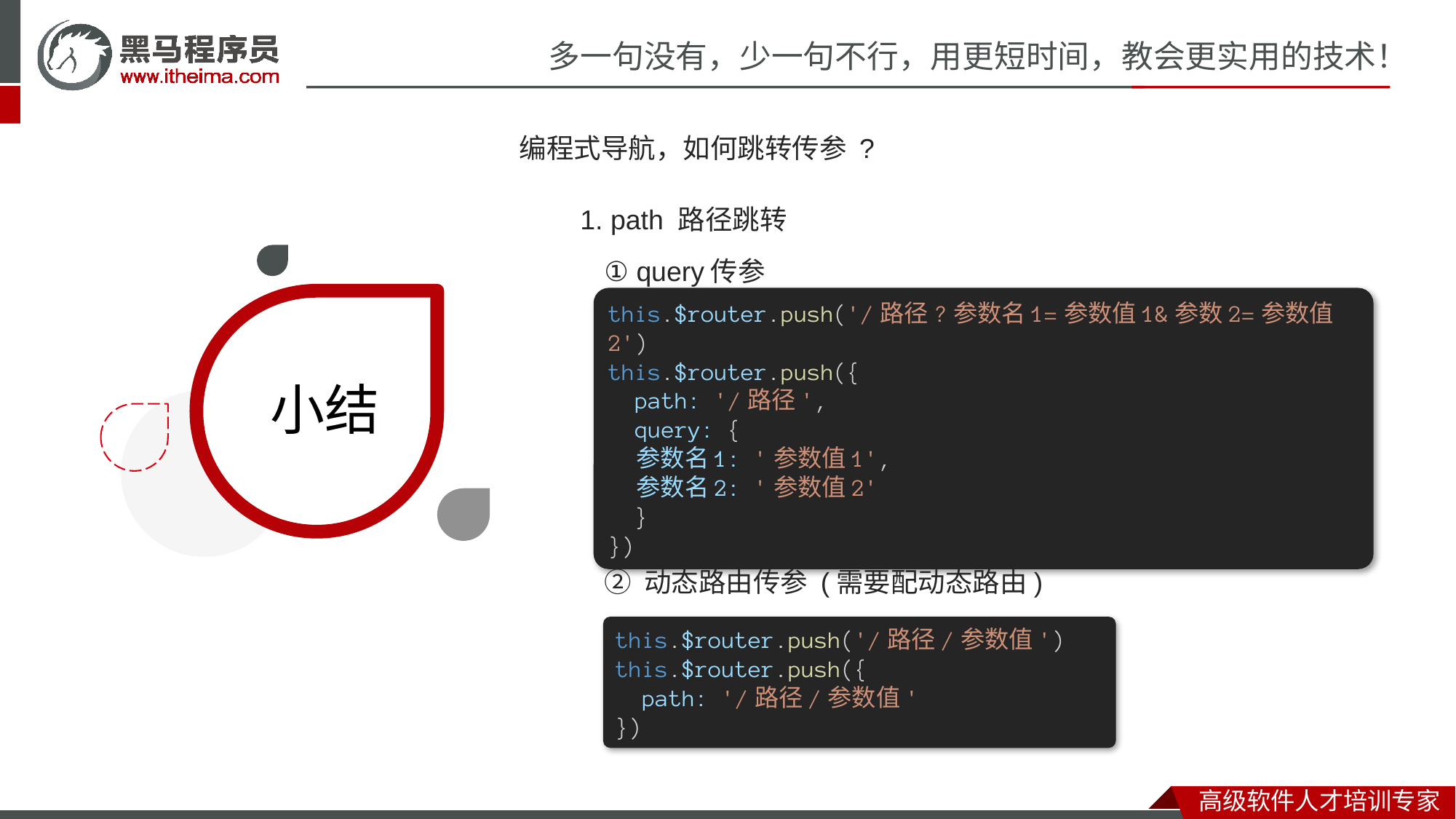

编程式导航，如何跳转传参 ?
        1. path 路径跳转
① query传参
this.$router.push('/路径?参数名1=参数值1&参数2=参数值2')
this.$router.push({
  path: '/路径',
  query: {
    参数名1: '参数值1',
    参数名2: '参数值2'
  }
})
② 动态路由传参 (需要配动态路由)
this.$router.push('/路径/参数值')
this.$router.push({
  path: '/路径/参数值'
})